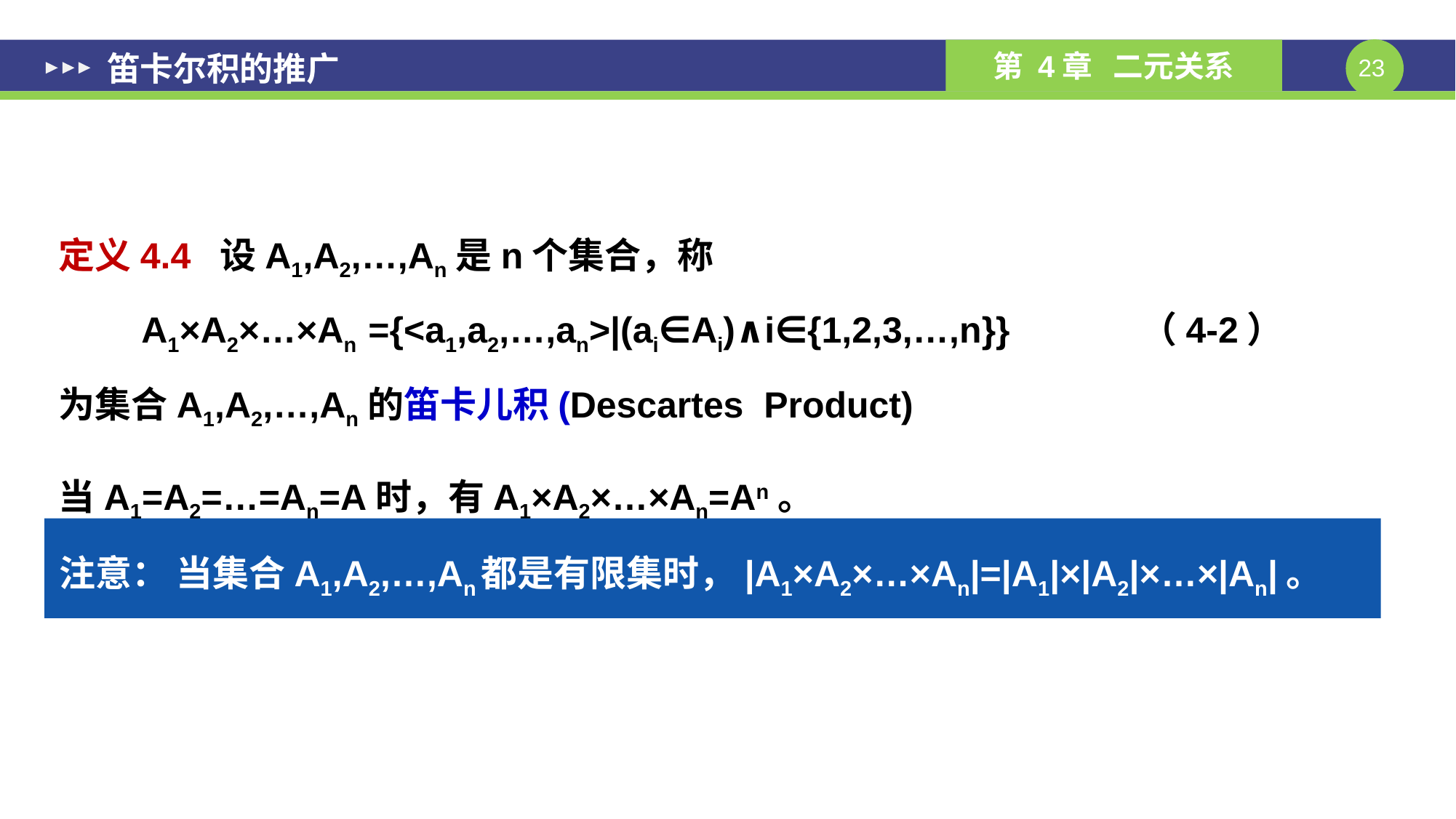

# 笛卡尔积的推广
定义4.4  设A1,A2,…,An是n个集合，称
A1×A2×…×An  ={<a1,a2,…,an>|(ai∈Ai)∧i∈{1,2,3,…,n}}            （4-2）
为集合A1,A2,…,An的笛卡儿积(Descartes  Product)
当A1=A2=…=An=A时，有A1×A2×…×An=An。
注意： 当集合A1,A2,…,An都是有限集时，|A1×A2×…×An|=|A1|×|A2|×…×|An|。